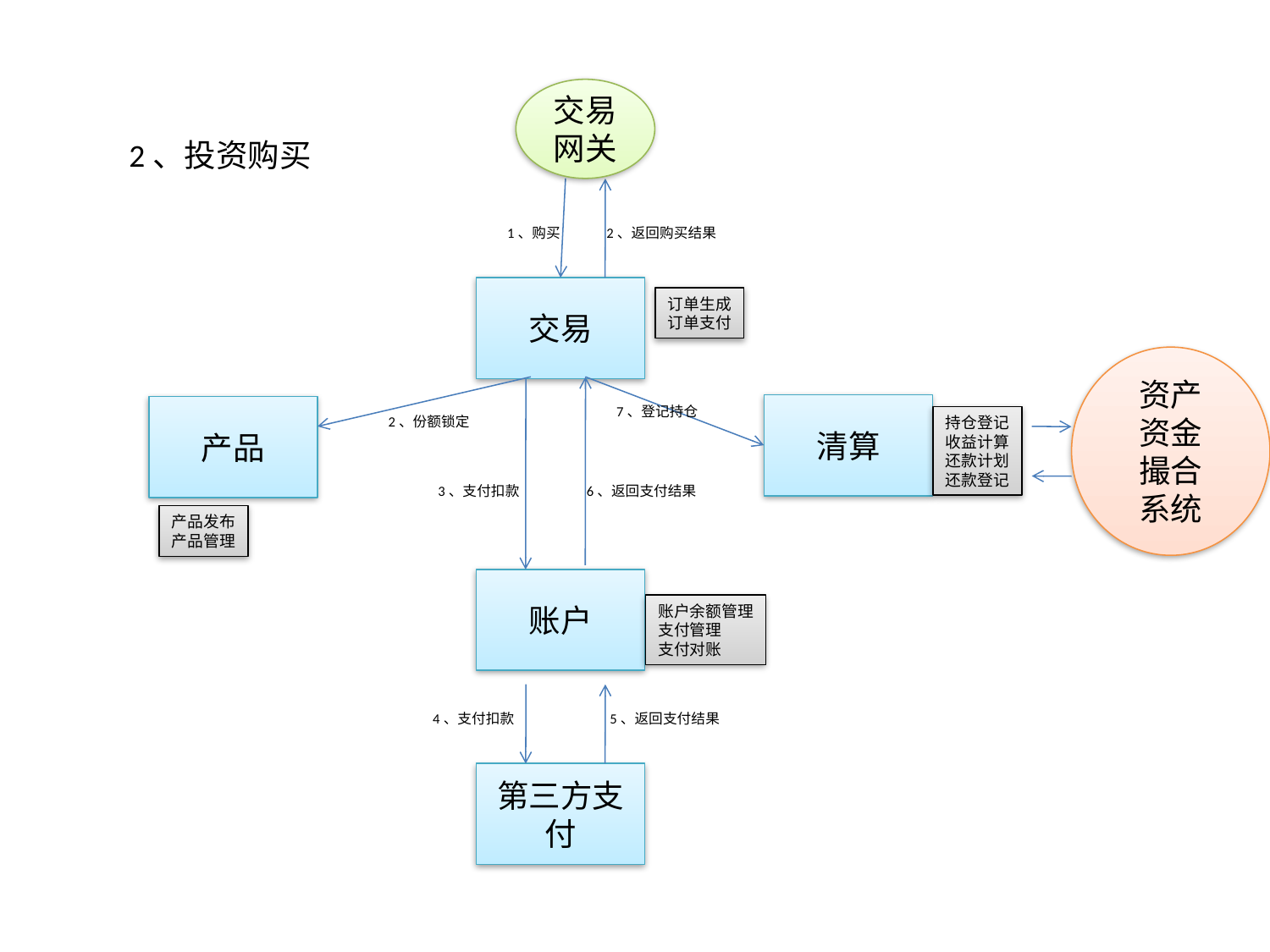

交易网关
2、投资购买
1、购买
2、返回购买结果
交易
订单生成
订单支付
资产
资金
撮合
系统
清算
产品
7、登记持仓
2、份额锁定
持仓登记
收益计算
还款计划
还款登记
3、支付扣款
6、返回支付结果
产品发布
产品管理
账户
账户余额管理
支付管理
支付对账
4、支付扣款
5、返回支付结果
第三方支付